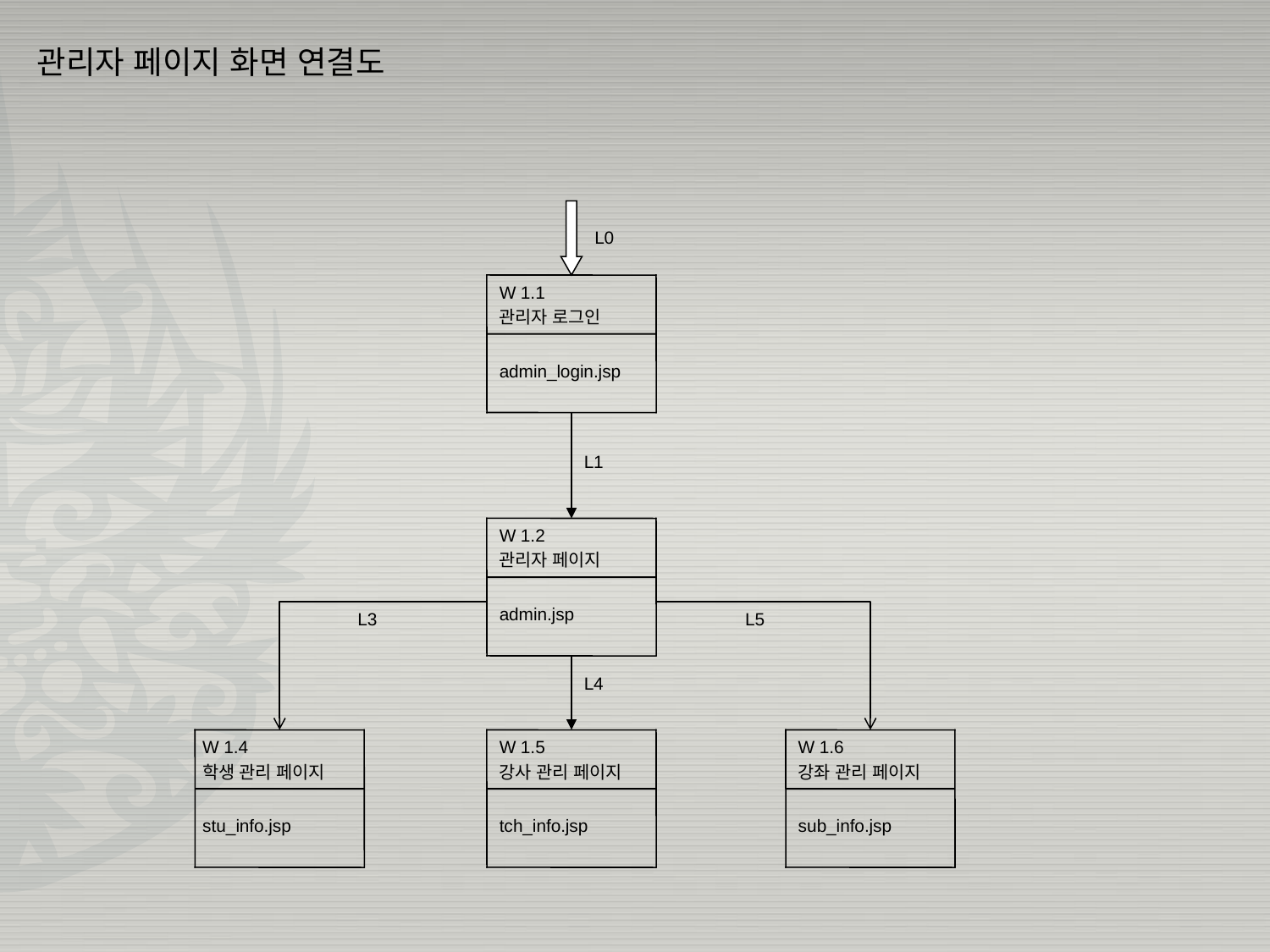

관리자 페이지 화면 연결도

L0
W 1.1
관리자 로그인

admin_login.jsp

L1
W 1.2
관리자 페이지

admin.jsp

L3
L5
L4
W 1.4
학생 관리 페이지

stu_info.jsp

W 1.5
강사 관리 페이지

tch_info.jsp

W 1.6
강좌 관리 페이지

sub_info.jsp